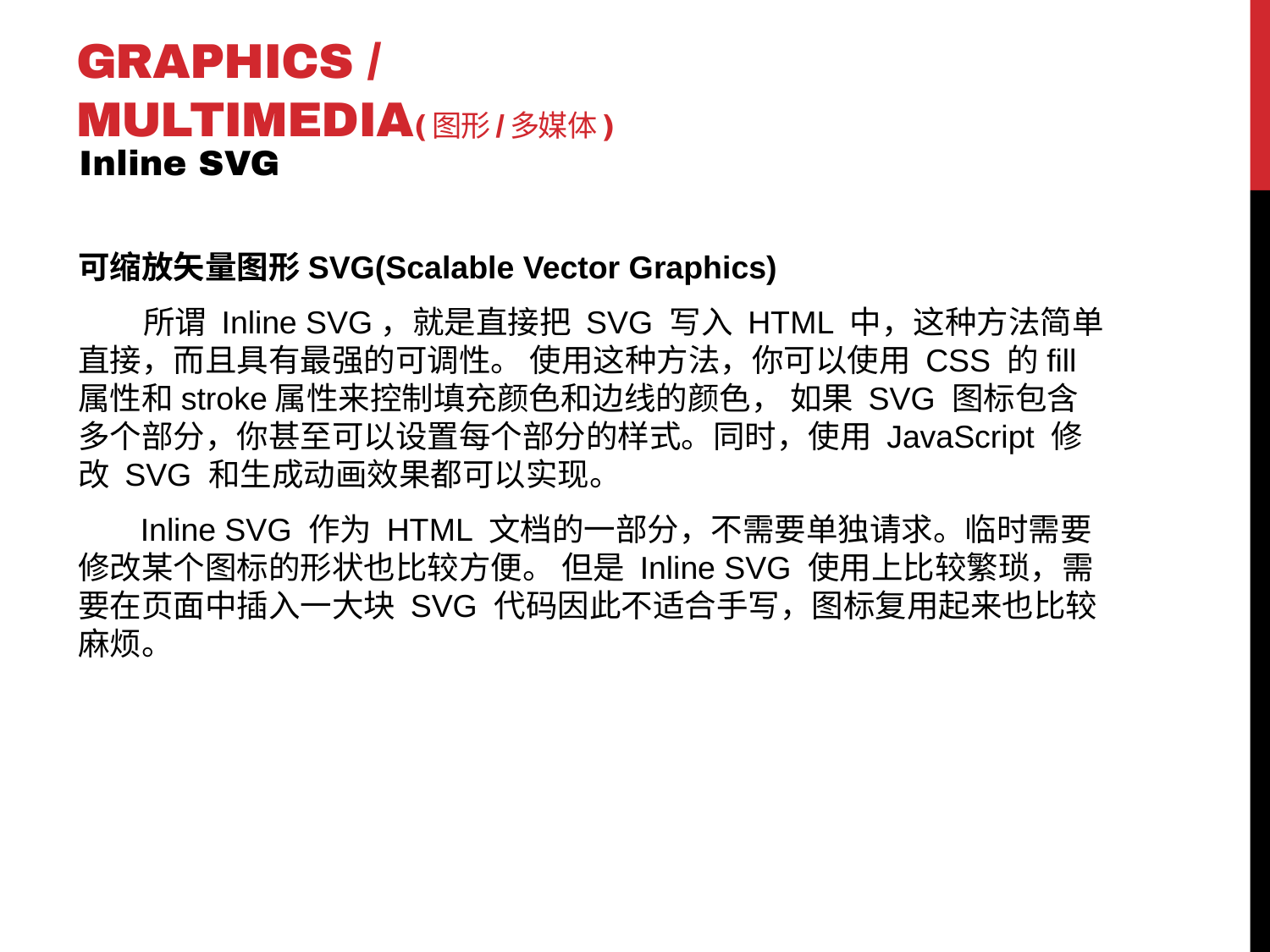

# Graphics / Multimedia(图形/多媒体)
Inline SVG
可缩放矢量图形SVG(Scalable Vector Graphics)
        所谓 Inline SVG，就是直接把 SVG 写入 HTML 中，这种方法简单直接，而且具有最强的可调性。 使用这种方法，你可以使用 CSS 的fill属性和stroke属性来控制填充颜色和边线的颜色， 如果 SVG 图标包含多个部分，你甚至可以设置每个部分的样式。同时，使用 JavaScript 修改 SVG 和生成动画效果都可以实现。
       Inline SVG 作为 HTML 文档的一部分，不需要单独请求。临时需要修改某个图标的形状也比较方便。 但是 Inline SVG 使用上比较繁琐，需要在页面中插入一大块 SVG 代码因此不适合手写，图标复用起来也比较麻烦。